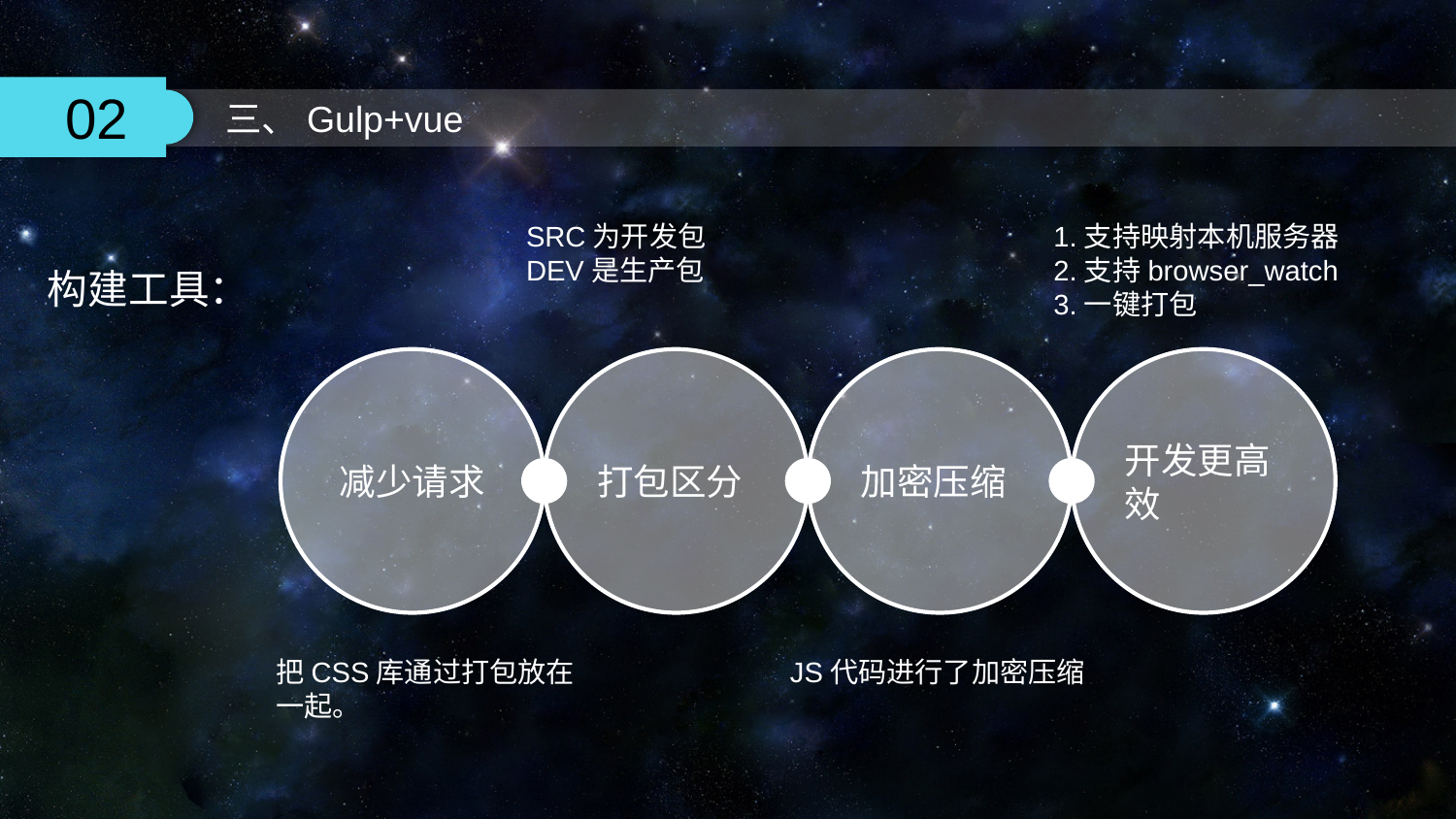

SRC为开发包
DEV是生产包
1.支持映射本机服务器
2.支持browser_watch
3.一键打包
把CSS库通过打包放在一起。
JS代码进行了加密压缩
构建工具：

减少请求

打包区分

加密压缩

开发更高效